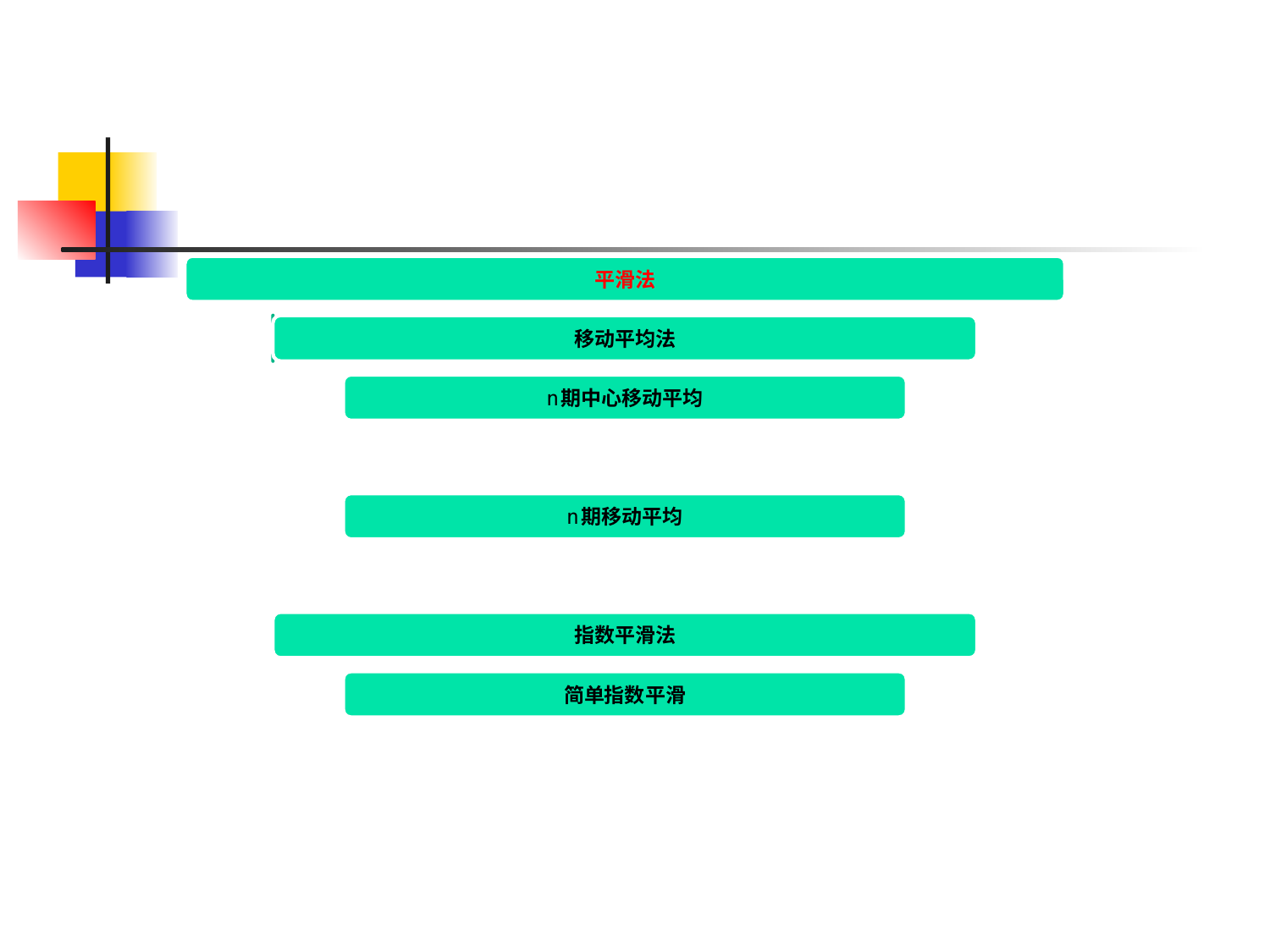

#
平滑法
移动平均法
n期中心移动平均
n期移动平均
指数平滑法
简单指数平滑